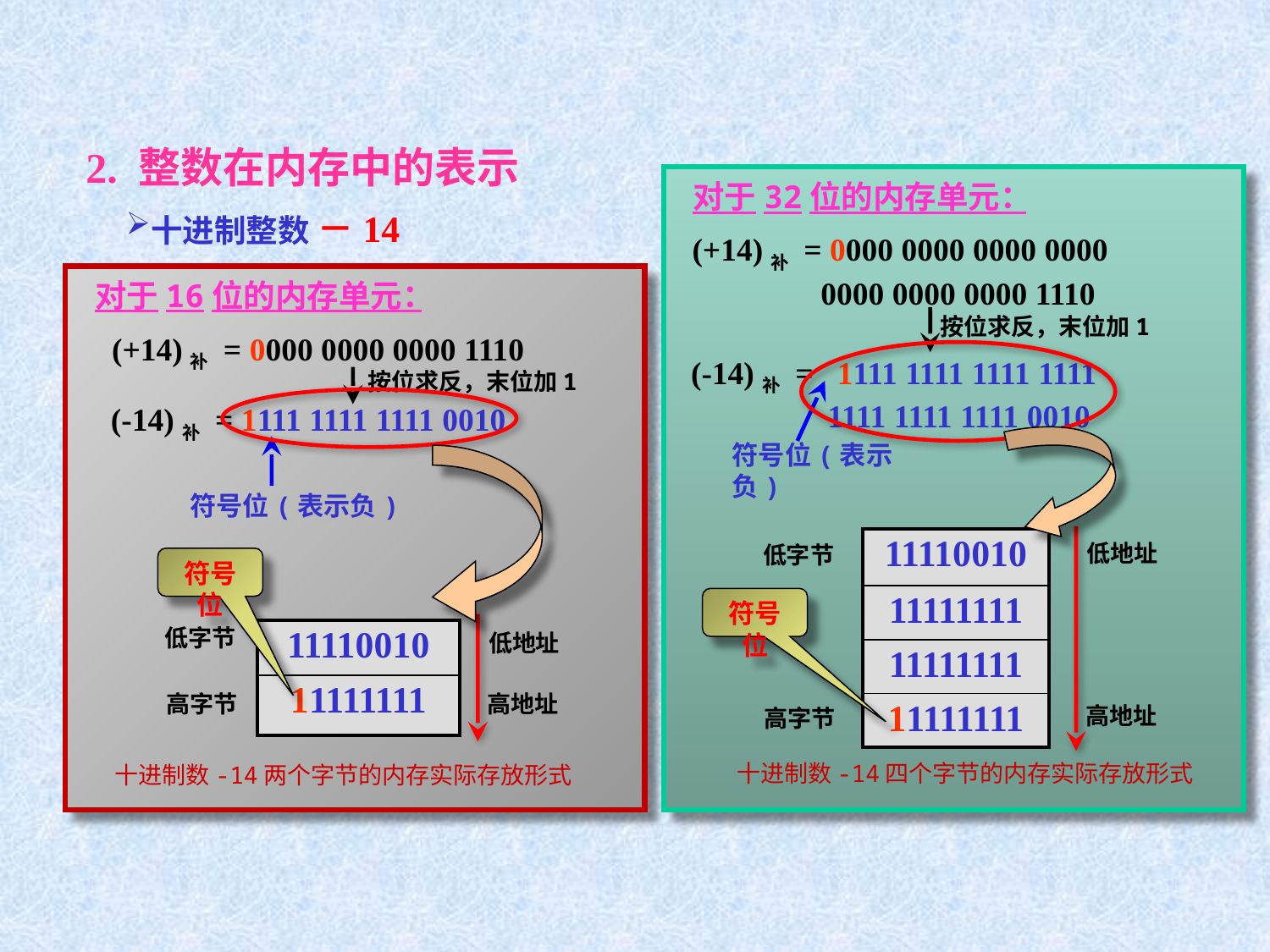

2. 整数在内存中的表示

对于32位的内存单元：
十进制整数 －14
(+14)补 = 0000 0000 0000 0000
                0000 0000 0000 1110

对于16位的内存单元：
按位求反，末位加1

(+14)补 = 0000 0000 0000 1110

(-14)补 =   1111 1111 1111 1111
                 1111 1111 1111 0010
按位求反，末位加1

符号位(表示负)

(-14)补 = 1111 1111 1111 0010

符号位(表示负)

| 11110010 |
| --- |
| 11111111 |
| 11111111 |
| 11111111 |
低地址
高地址
低字节
高字节
符号位
符号位

低字节
高字节
| 11110010 |
| --- |
| 11111111 |
低地址
高地址
十进制数-14四个字节的内存实际存放形式
十进制数-14两个字节的内存实际存放形式